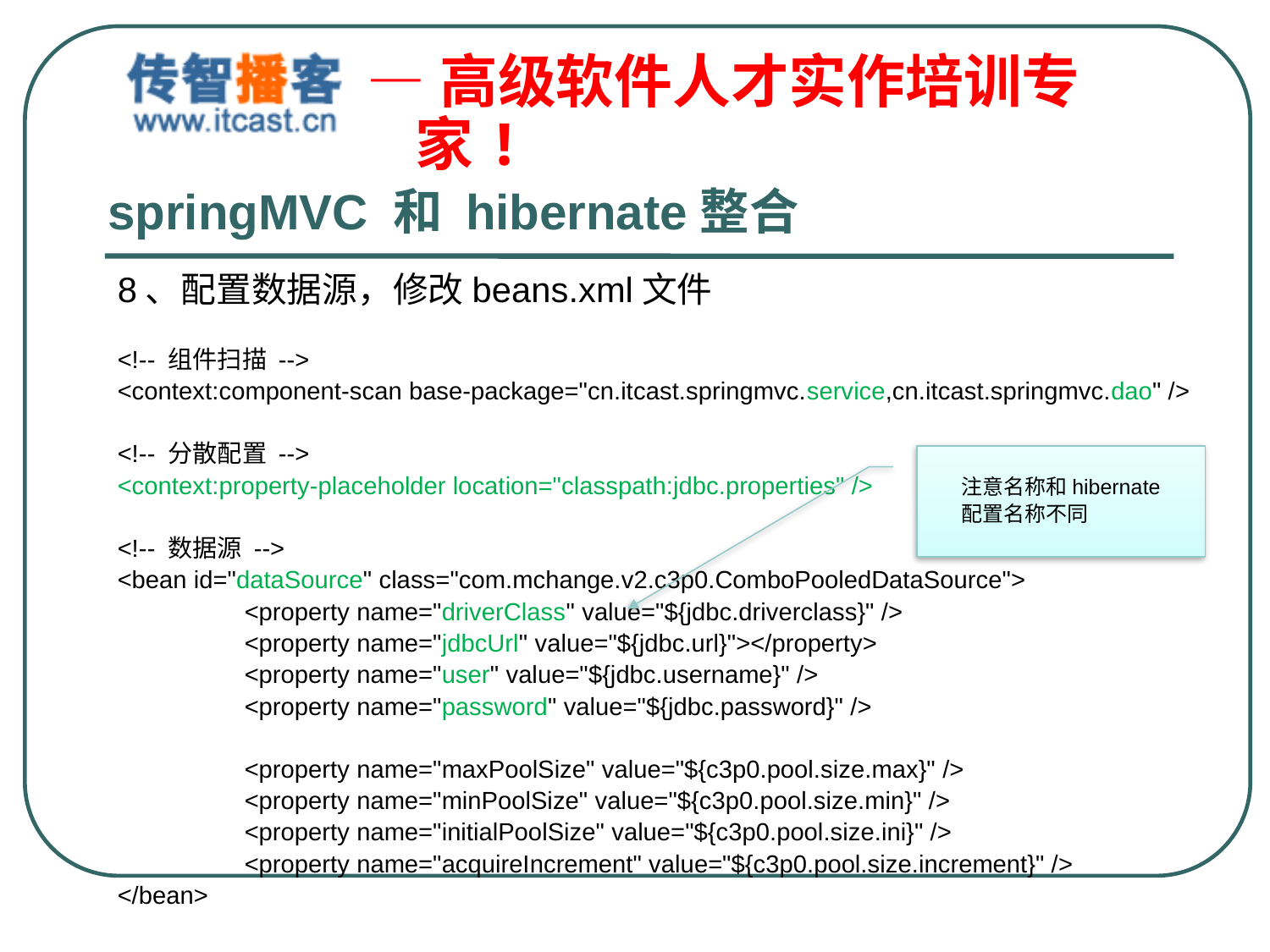

# springMVC 和 hibernate整合
8、配置数据源，修改beans.xml文件

<!-- 组件扫描 -->
<context:component-scan base-package="cn.itcast.springmvc.service,cn.itcast.springmvc.dao" />

<!-- 分散配置 -->
<context:property-placeholder location="classpath:jdbc.properties" />

<!-- 数据源 -->
<bean id="dataSource" class="com.mchange.v2.c3p0.ComboPooledDataSource">
	<property name="driverClass" value="${jdbc.driverclass}" />
	<property name="jdbcUrl" value="${jdbc.url}"></property>
	<property name="user" value="${jdbc.username}" />
	<property name="password" value="${jdbc.password}" />

	<property name="maxPoolSize" value="${c3p0.pool.size.max}" />
	<property name="minPoolSize" value="${c3p0.pool.size.min}" />
	<property name="initialPoolSize" value="${c3p0.pool.size.ini}" />
	<property name="acquireIncrement" value="${c3p0.pool.size.increment}" />
</bean>
注意名称和hibernate
配置名称不同